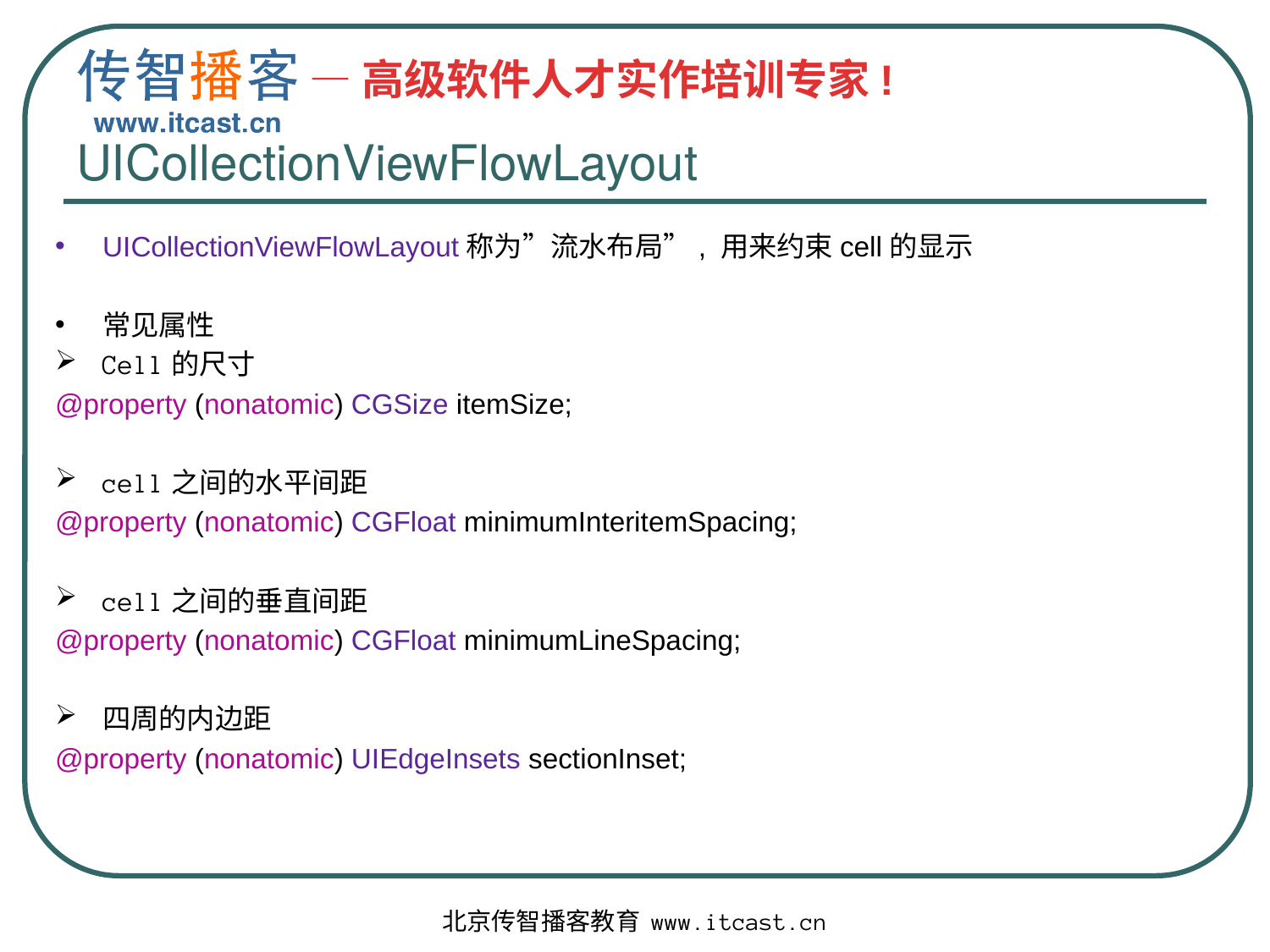

# UICollectionViewFlowLayout
UICollectionViewFlowLayout称为”流水布局”, 用来约束cell的显示

常见属性
Cell的尺寸
@property (nonatomic) CGSize itemSize;

cell之间的水平间距
@property (nonatomic) CGFloat minimumInteritemSpacing;

cell之间的垂直间距
@property (nonatomic) CGFloat minimumLineSpacing;

四周的内边距
@property (nonatomic) UIEdgeInsets sectionInset;